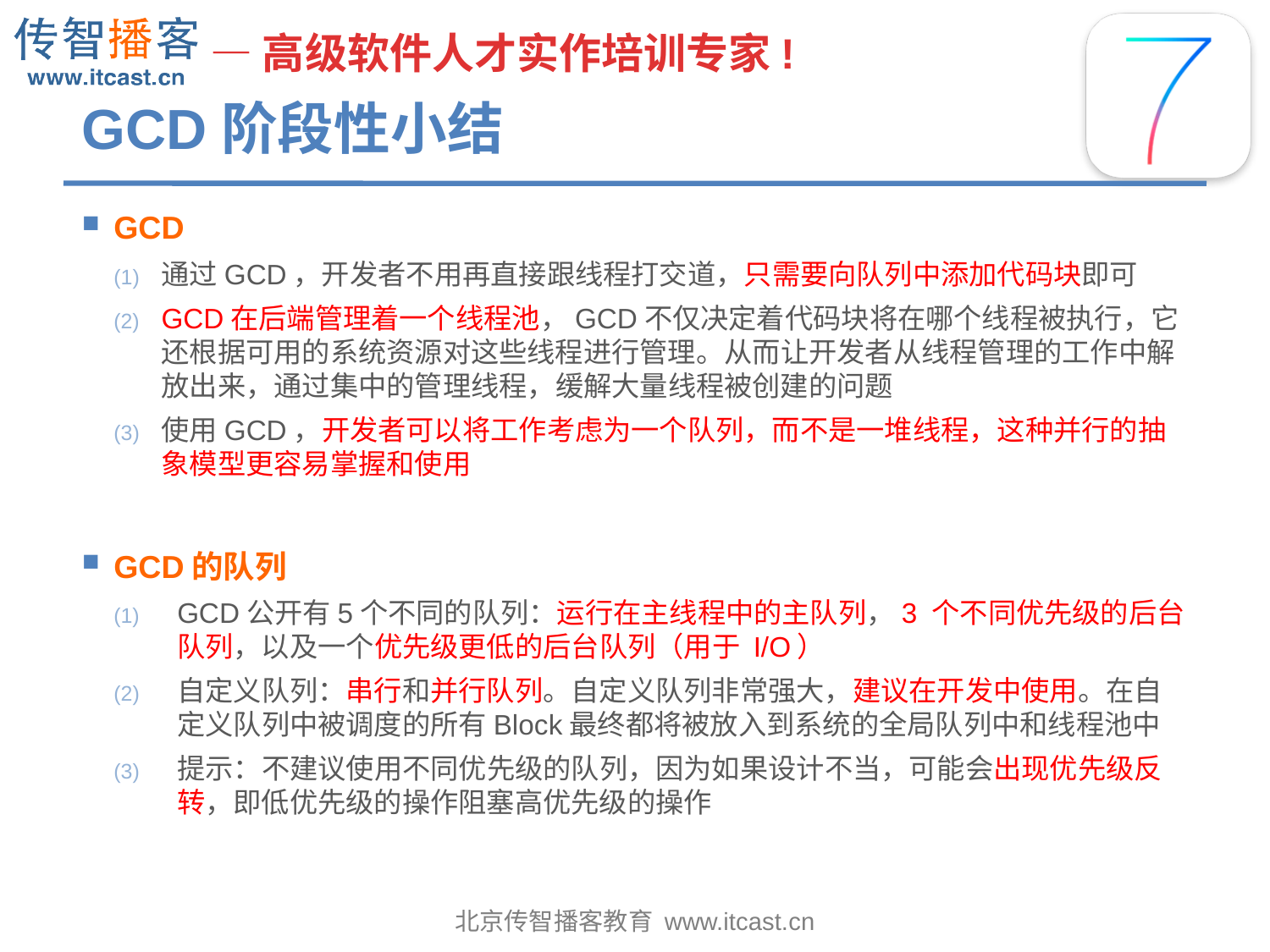

# GCD阶段性小结
GCD
通过GCD，开发者不用再直接跟线程打交道，只需要向队列中添加代码块即可
GCD在后端管理着一个线程池，GCD不仅决定着代码块将在哪个线程被执行，它还根据可用的系统资源对这些线程进行管理。从而让开发者从线程管理的工作中解放出来，通过集中的管理线程，缓解大量线程被创建的问题
使用GCD，开发者可以将工作考虑为一个队列，而不是一堆线程，这种并行的抽象模型更容易掌握和使用

GCD的队列
GCD公开有5个不同的队列：运行在主线程中的主队列，3 个不同优先级的后台队列，以及一个优先级更低的后台队列（用于 I/O）
自定义队列：串行和并行队列。自定义队列非常强大，建议在开发中使用。在自定义队列中被调度的所有Block最终都将被放入到系统的全局队列中和线程池中
提示：不建议使用不同优先级的队列，因为如果设计不当，可能会出现优先级反转，即低优先级的操作阻塞高优先级的操作